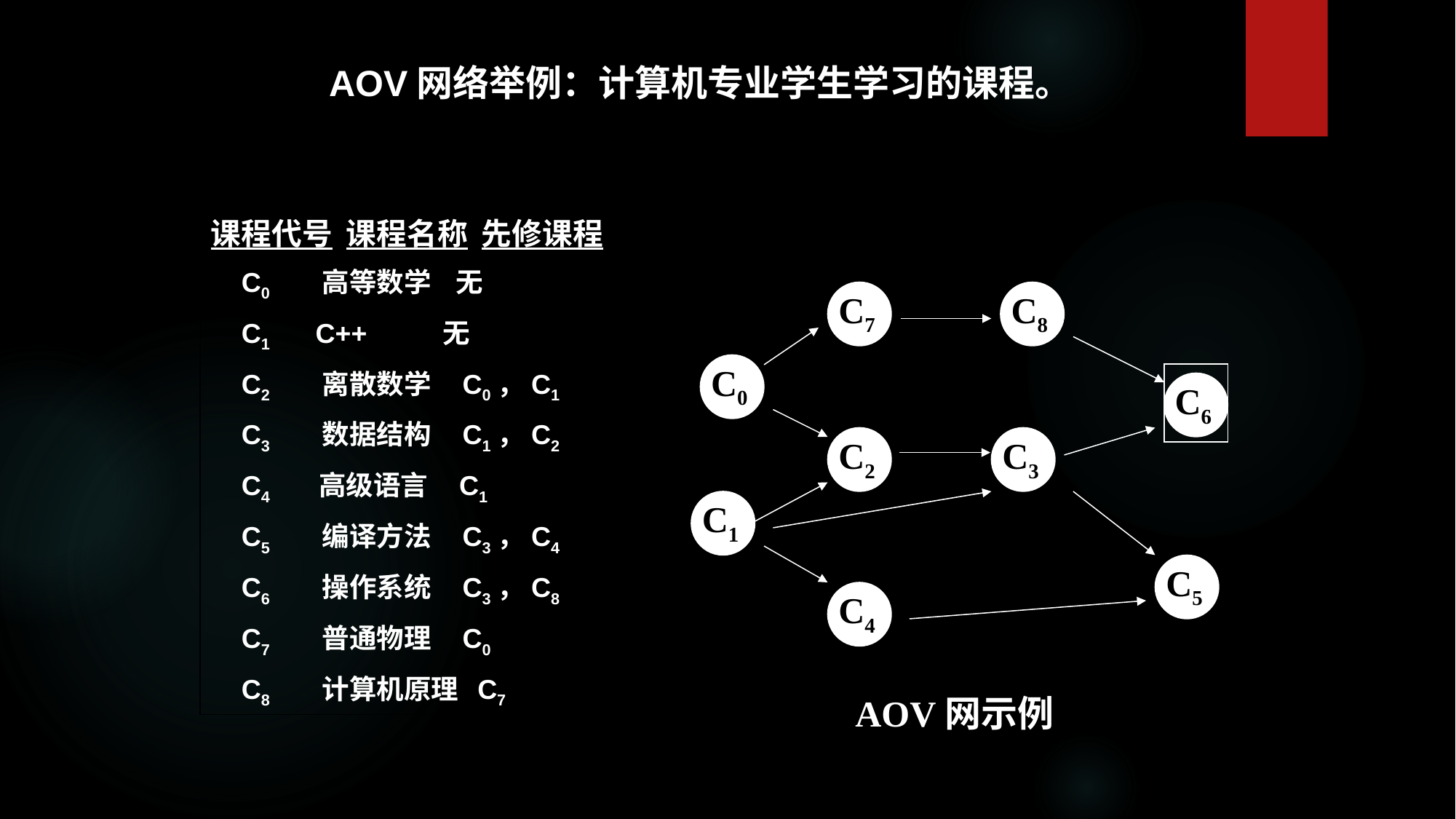

AOV网络举例：计算机专业学生学习的课程。
课程代号  课程名称  先修课程
    C0      高等数学    无
    C1      C++         无
    C2      离散数学    C0，C1
    C3      数据结构    C1，C2
    C4      高级语言    C1
    C5      编译方法    C3，C4
    C6      操作系统    C3，C8
    C7      普通物理    C0
    C8      计算机原理  C7
C7
C8

C0

C6

C2
C3

C1

C5

C4

AOV网示例